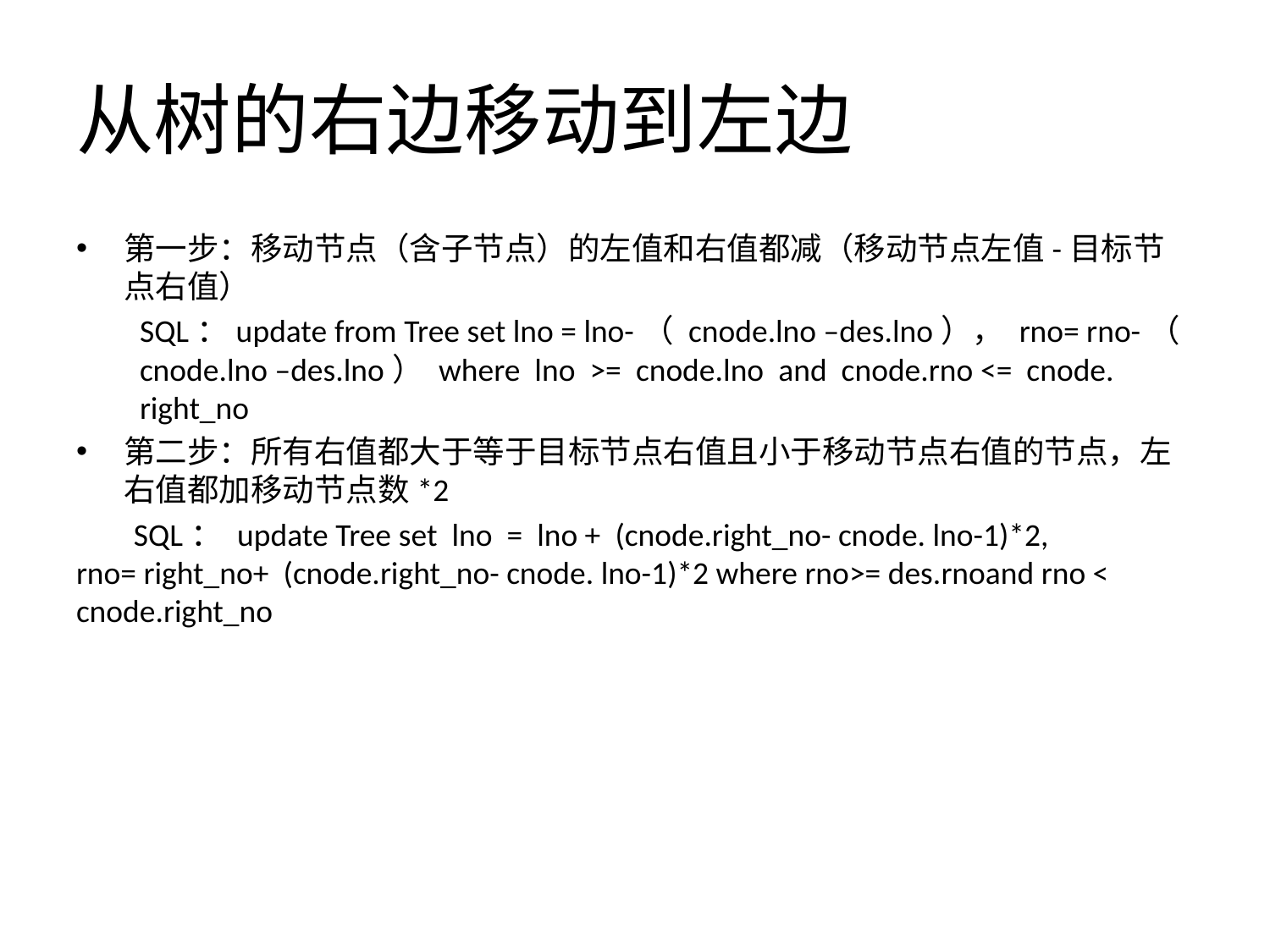

# 从树的右边移动到左边
第一步：移动节点（含子节点）的左值和右值都减（移动节点左值-目标节点右值）
SQL：update from Tree set lno = lno-（ cnode.lno –des.lno）， rno= rno-（ cnode.lno –des.lno） where  lno  >=  cnode.lno  and  cnode.rno <=  cnode. right_no
第二步：所有右值都大于等于目标节点右值且小于移动节点右值的节点，左右值都加移动节点数*2
        SQL： update Tree set  lno  =  lno +  (cnode.right_no- cnode. lno-1)*2, rno= right_no+  (cnode.right_no- cnode. lno-1)*2 where rno>= des.rnoand rno < cnode.right_no